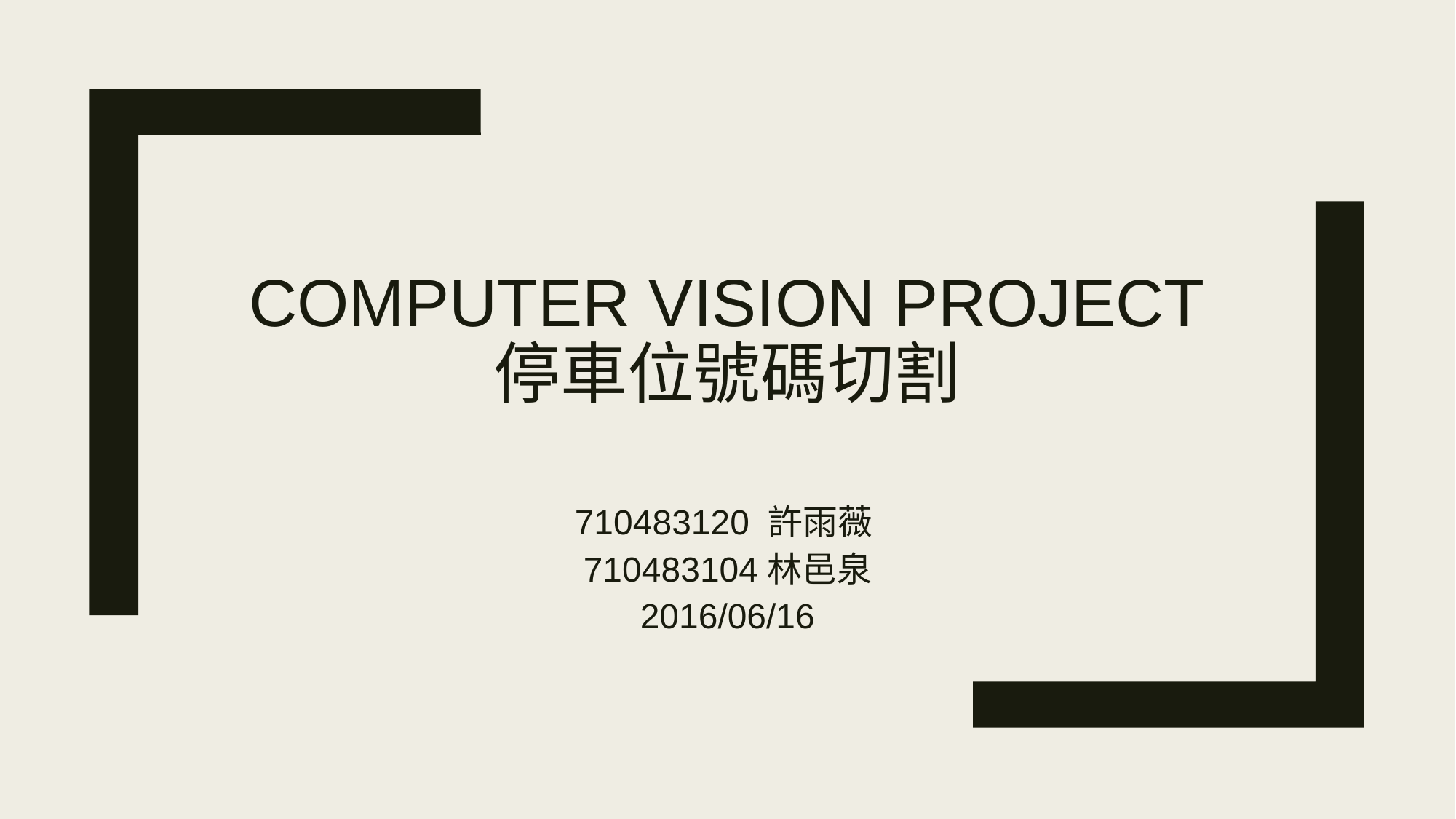

# Computer Vision Project 停車位號碼切割
710483120 許雨薇
710483104林邑泉
2016/06/16